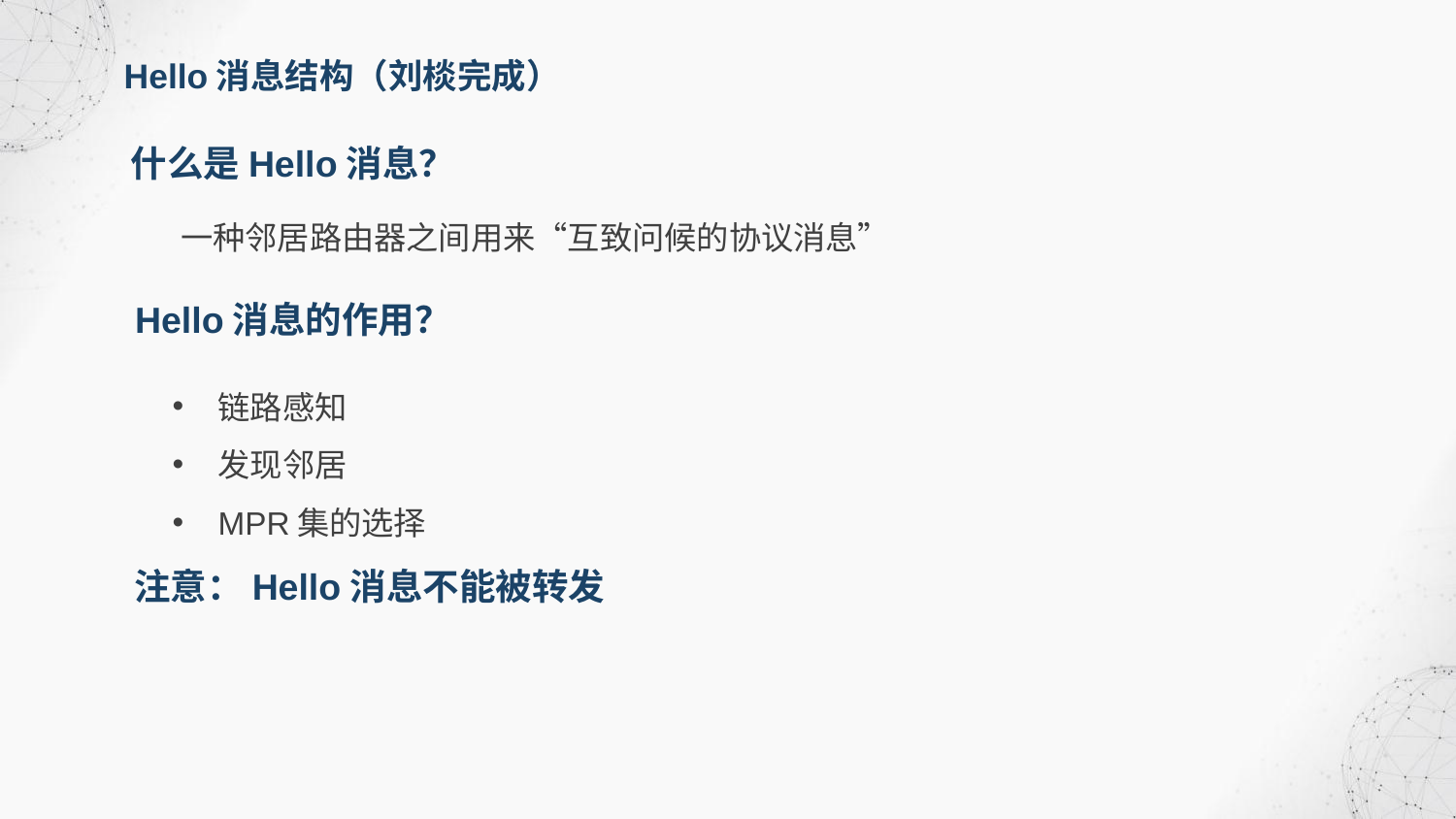

Hello消息结构（刘棪完成）

什么是Hello消息？
一种邻居路由器之间用来“互致问候的协议消息”
Hello消息的作用？
链路感知
发现邻居
MPR集的选择
注意：Hello消息不能被转发